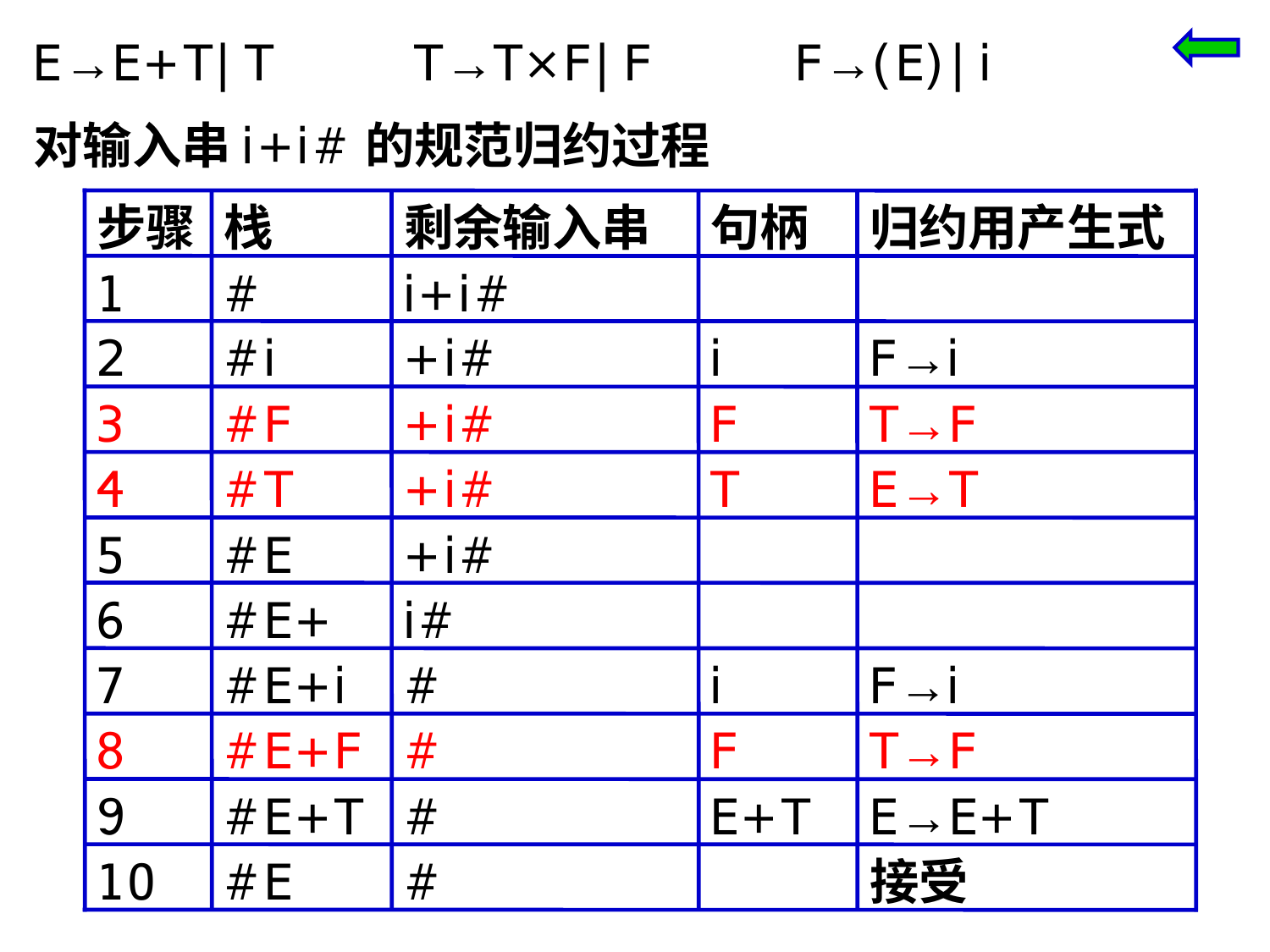

E→E+T|T		T→T×F|F		F→(E)|i

对输入串i+i#的规范归约过程
步骤

栈

剩余输入串

句柄

归约用产生式

1

#
i+i#

2

#i
+i#
i
F→i
3

#F
+i#
F
T→F
4

#T
+i#
T
E→T
5

#E
+i#

6

#E+
i#

7

#E+i
#
i
F→i
8

#E+F
#
F
T→F
9

#E+T
#
E+T
E→E+T
10

#E
#

接受